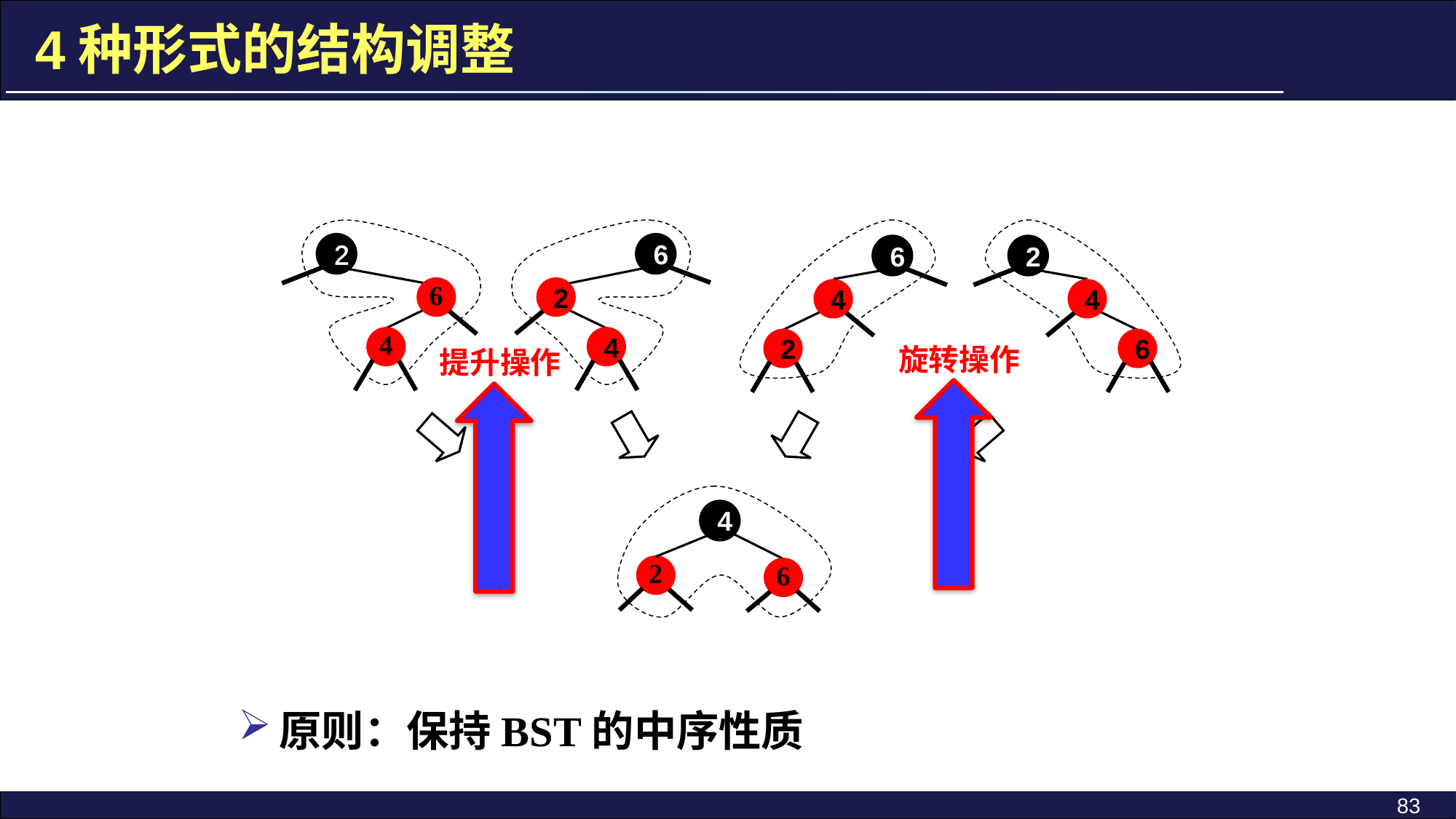

4种形式的结构调整

6
4
2

2
4
6

6
2
4
2
6
4
旋转操作

提升操作

4
2
6
原则：保持BST的中序性质
83